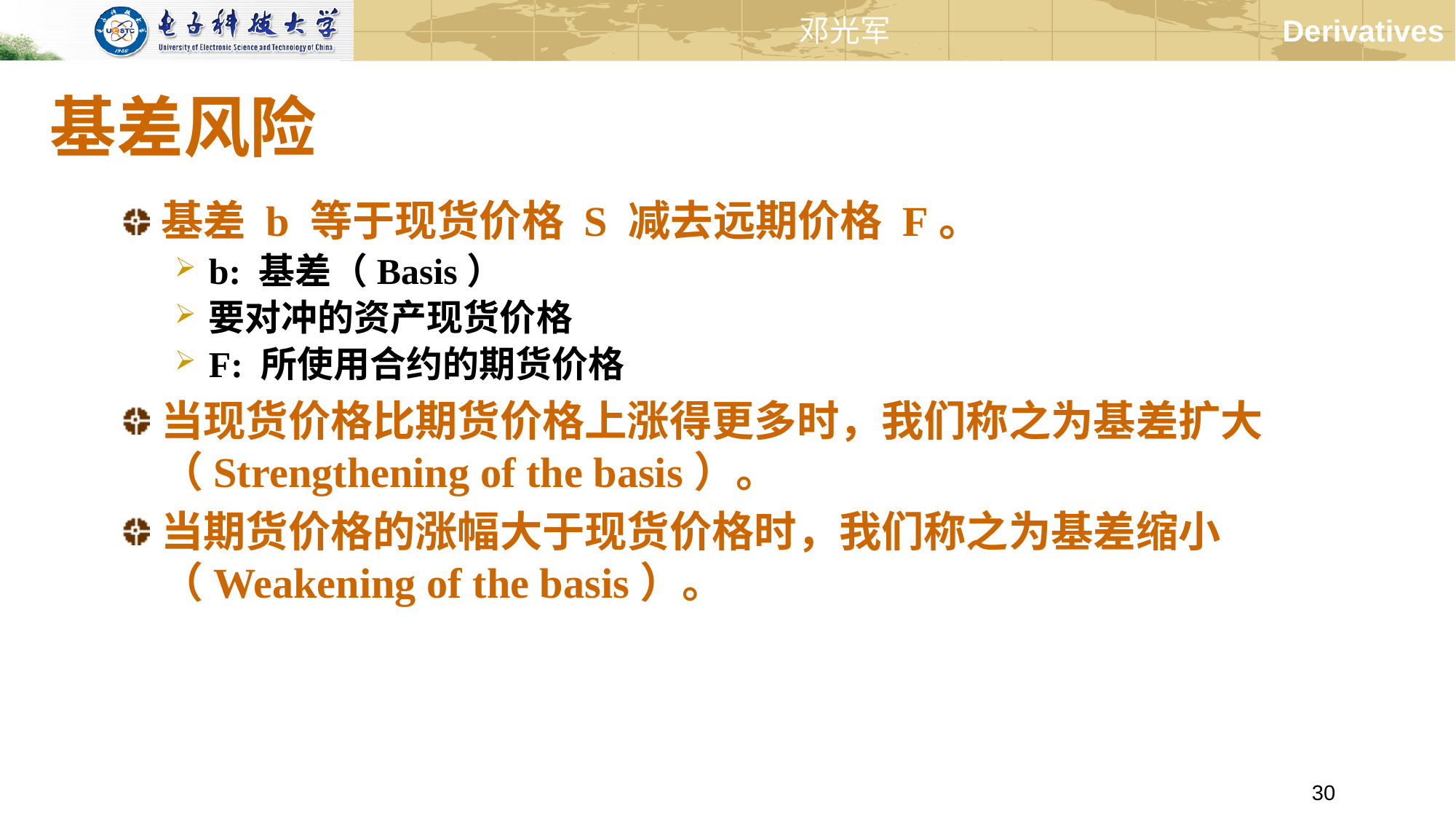

# 基差风险
基差 b 等于现货价格 S 减去远期价格 F。
b: 基差（Basis）
要对冲的资产现货价格
F: 所使用合约的期货价格
当现货价格比期货价格上涨得更多时，我们称之为基差扩大（Strengthening of the basis）。
当期货价格的涨幅大于现货价格时，我们称之为基差缩小（Weakening of the basis）。